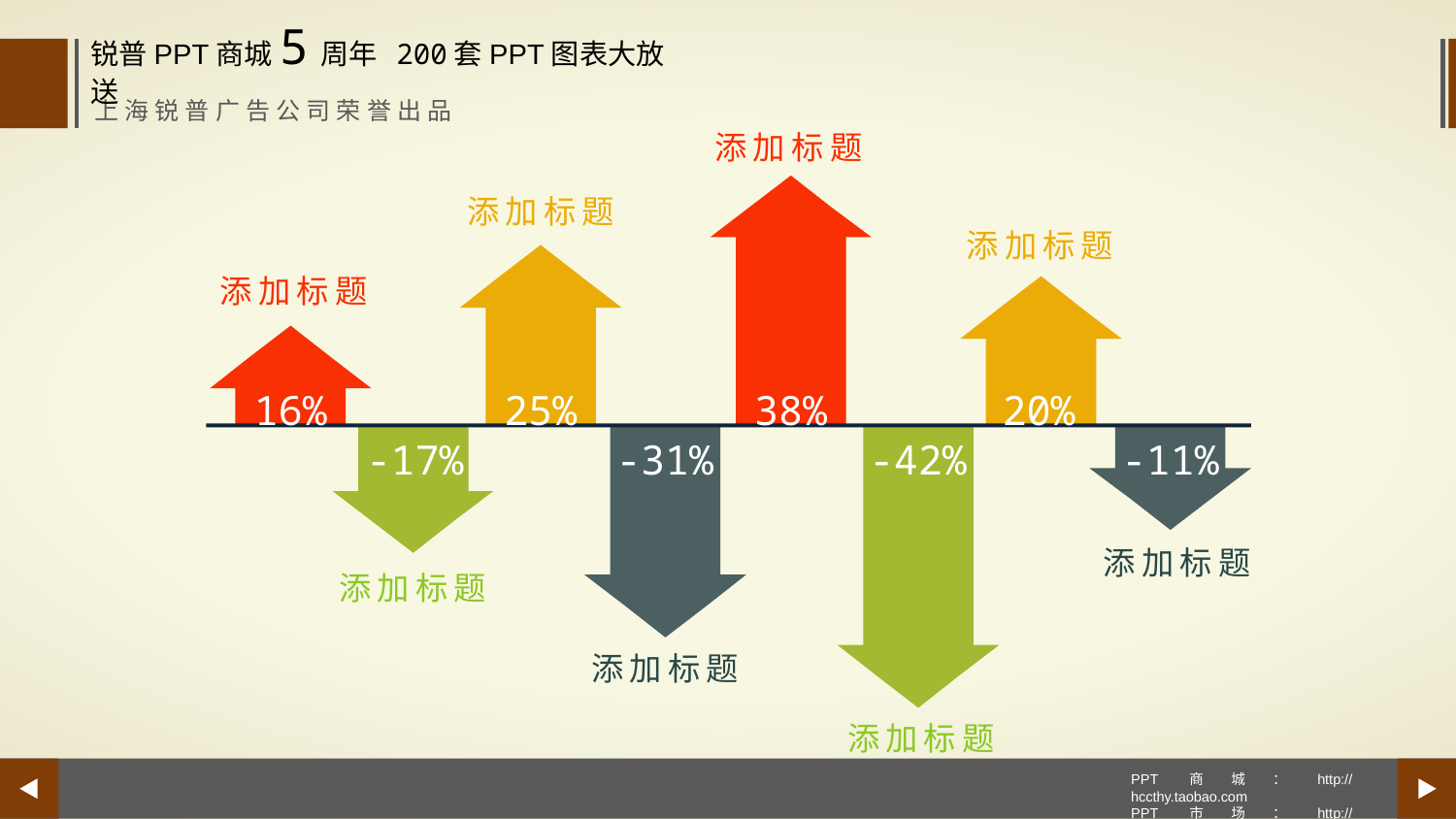

添加标题

添加标题
添加标题

添加标题

16%
25%
38%
20%

-17%
-31%
-42%
-11%
添加标题
添加标题
添加标题
添加标题